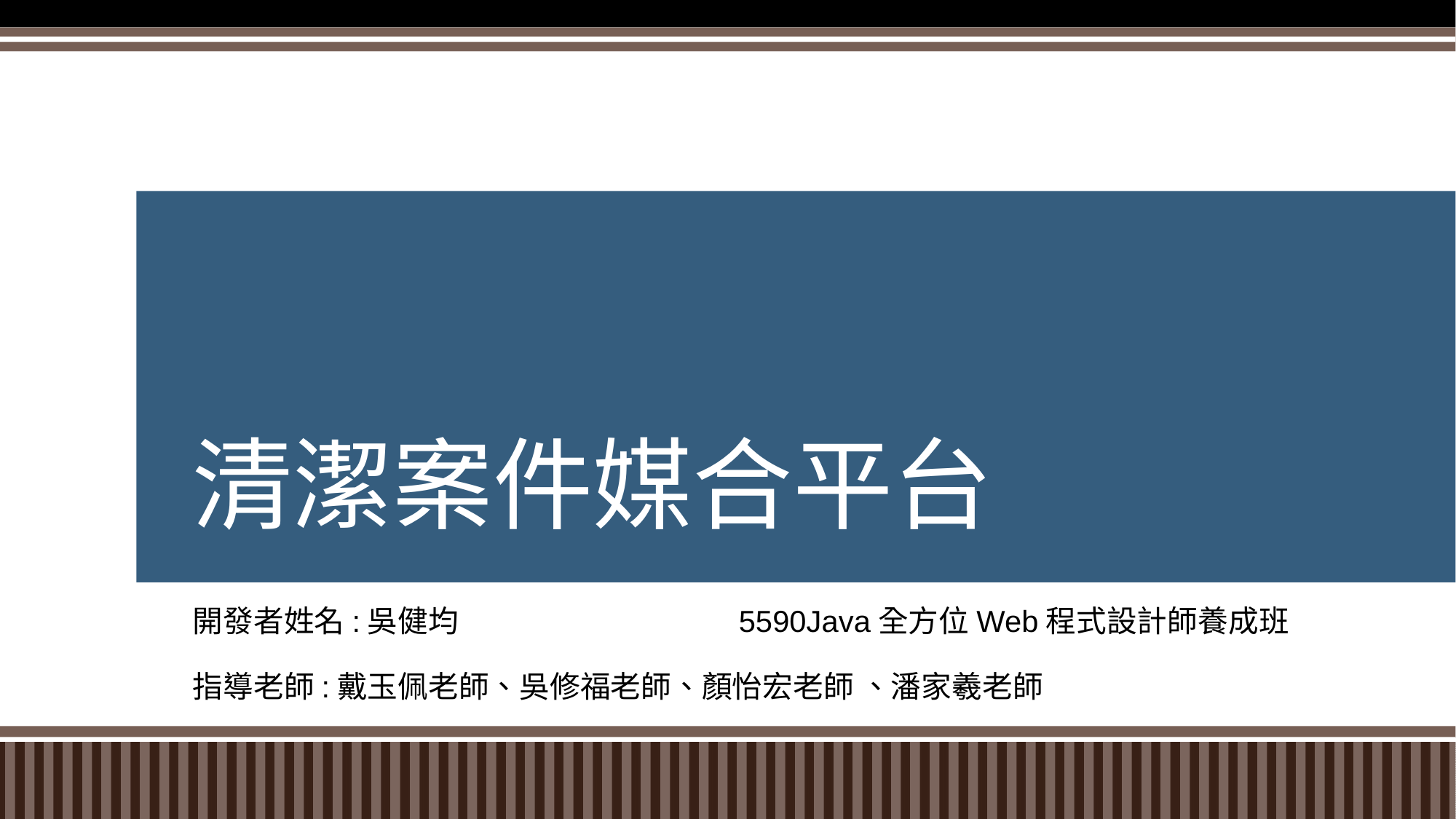

# 清潔案件媒合平台
開發者姓名:吳健均			5590Java全方位Web程式設計師養成班

指導老師:戴玉佩老師、吳修福老師、顏怡宏老師 、潘家羲老師